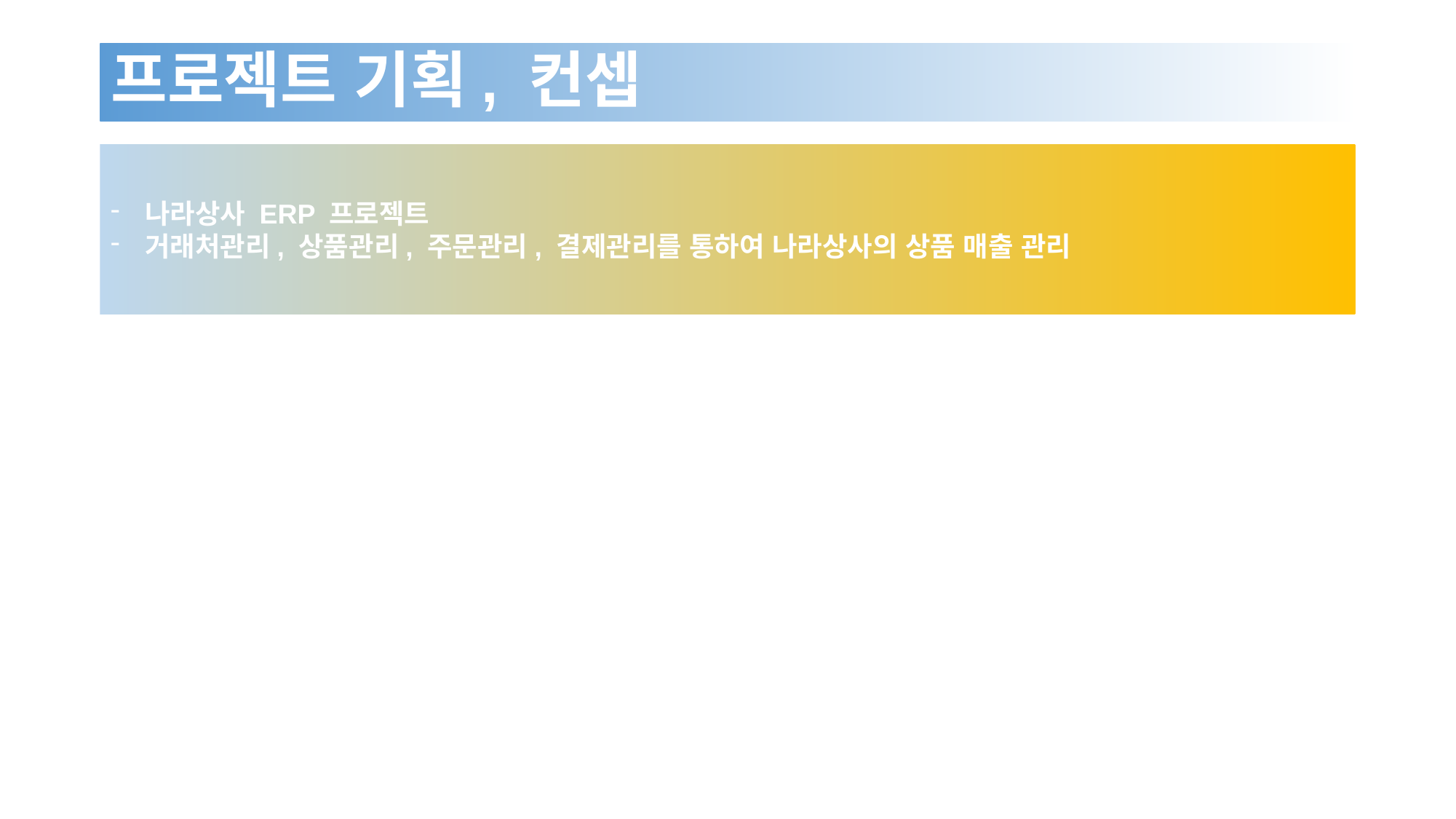

# 프로젝트 기획, 컨셉
나라상사 ERP 프로젝트
거래처관리, 상품관리, 주문관리, 결제관리를 통하여 나라상사의 상품 매출 관리